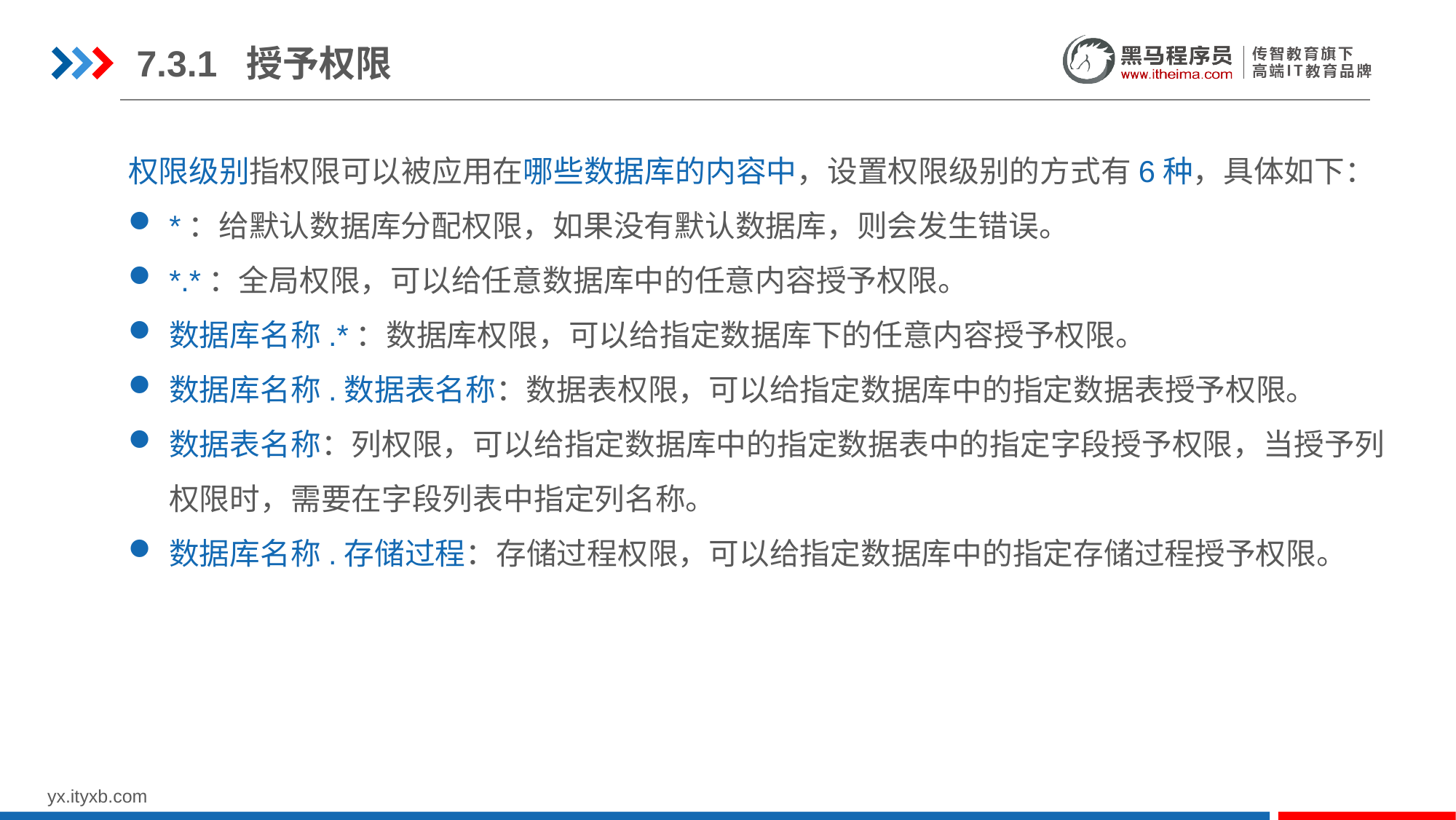

7.3.1  授予权限
权限级别指权限可以被应用在哪些数据库的内容中，设置权限级别的方式有6种，具体如下：
*：给默认数据库分配权限，如果没有默认数据库，则会发生错误。
*.*：全局权限，可以给任意数据库中的任意内容授予权限。
数据库名称.*：数据库权限，可以给指定数据库下的任意内容授予权限。
数据库名称.数据表名称：数据表权限，可以给指定数据库中的指定数据表授予权限。
数据表名称：列权限，可以给指定数据库中的指定数据表中的指定字段授予权限，当授予列权限时，需要在字段列表中指定列名称。
数据库名称.存储过程：存储过程权限，可以给指定数据库中的指定存储过程授予权限。